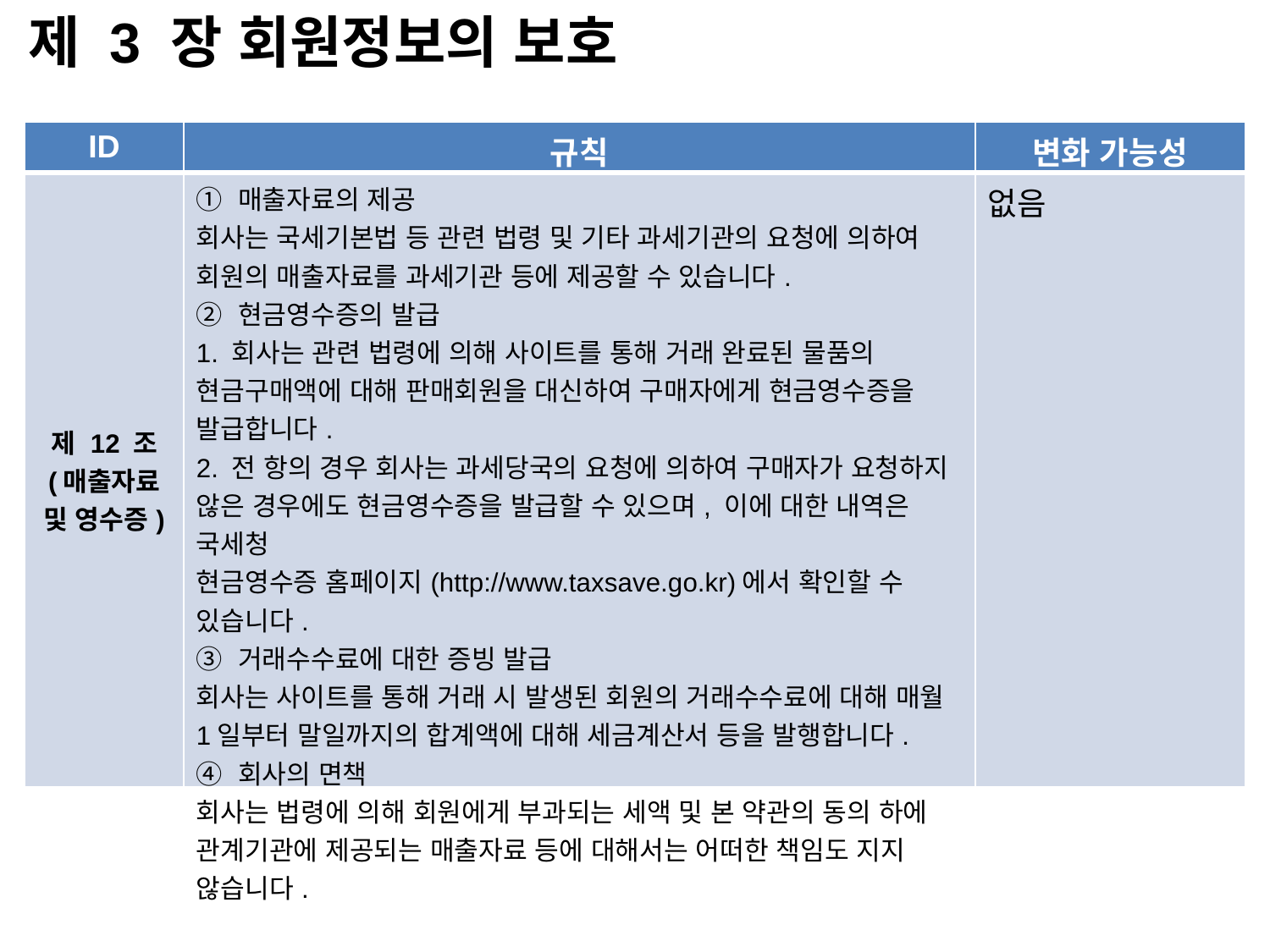

제 3 장 회원정보의 보호
| ID | 규칙 | 변화 가능성 |
| --- | --- | --- |
| 제 12 조 (매출자료 및 영수증) | ① 매출자료의 제공 회사는 국세기본법 등 관련 법령 및 기타 과세기관의 요청에 의하여 회원의 매출자료를 과세기관 등에 제공할 수 있습니다. ② 현금영수증의 발급 1. 회사는 관련 법령에 의해 사이트를 통해 거래 완료된 물품의 현금구매액에 대해 판매회원을 대신하여 구매자에게 현금영수증을 발급합니다. 2. 전 항의 경우 회사는 과세당국의 요청에 의하여 구매자가 요청하지 않은 경우에도 현금영수증을 발급할 수 있으며, 이에 대한 내역은 국세청 현금영수증 홈페이지(http://www.taxsave.go.kr)에서 확인할 수 있습니다. ③ 거래수수료에 대한 증빙 발급 회사는 사이트를 통해 거래 시 발생된 회원의 거래수수료에 대해 매월 1일부터 말일까지의 합계액에 대해 세금계산서 등을 발행합니다. ④ 회사의 면책 회사는 법령에 의해 회원에게 부과되는 세액 및 본 약관의 동의 하에 관계기관에 제공되는 매출자료 등에 대해서는 어떠한 책임도 지지 않습니다. | 없음 |